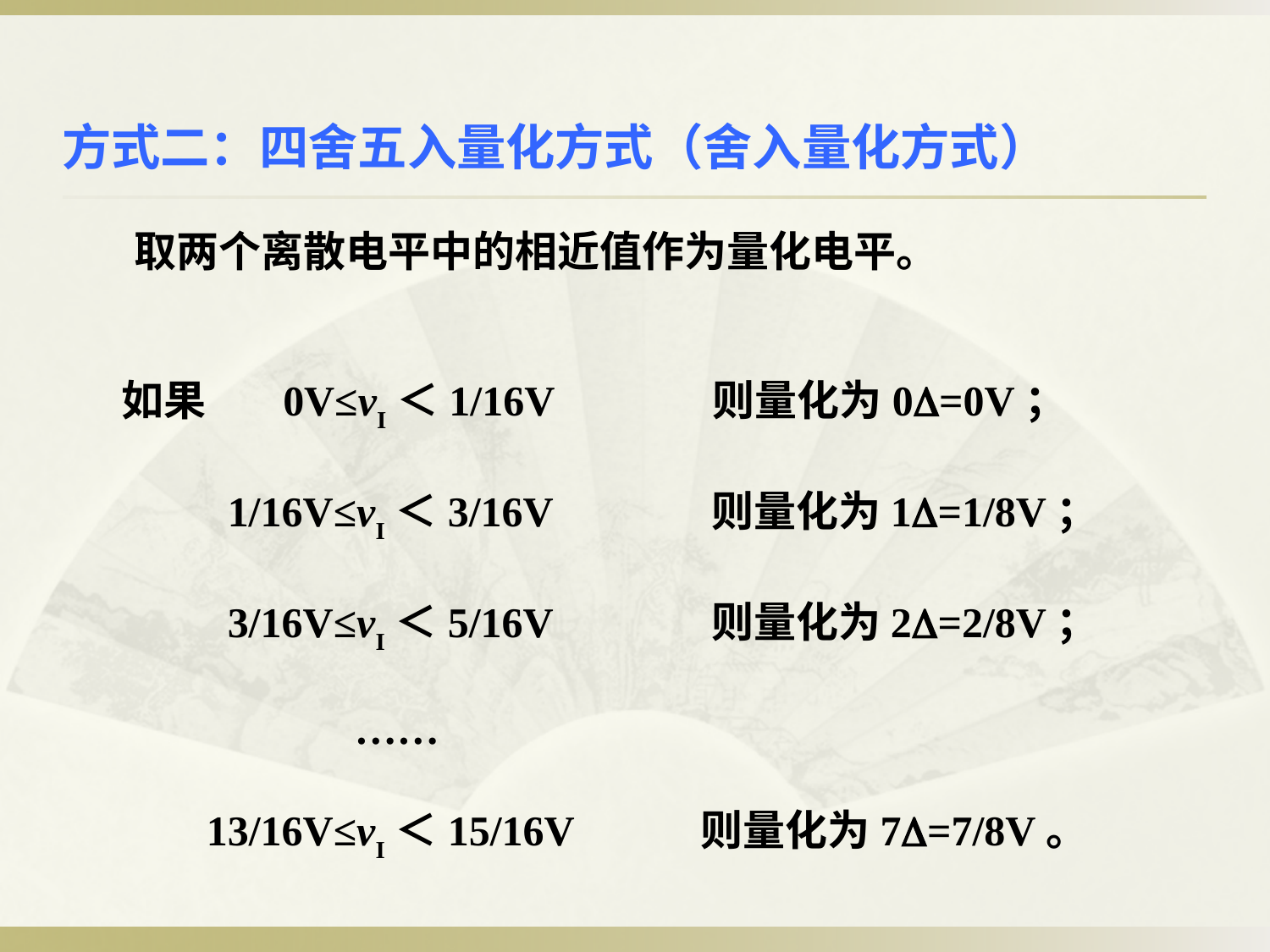

方式二：四舍五入量化方式（舍入量化方式）
取两个离散电平中的相近值作为量化电平。
如果       0V≤vI＜1/16V              则量化为0Δ=0V；
          1/16V≤vI＜3/16V              则量化为1Δ=1/8V；
          3/16V≤vI＜5/16V              则量化为2Δ=2/8V；
                      ……
        13/16V≤vI＜15/16V           则量化为7Δ=7/8V。